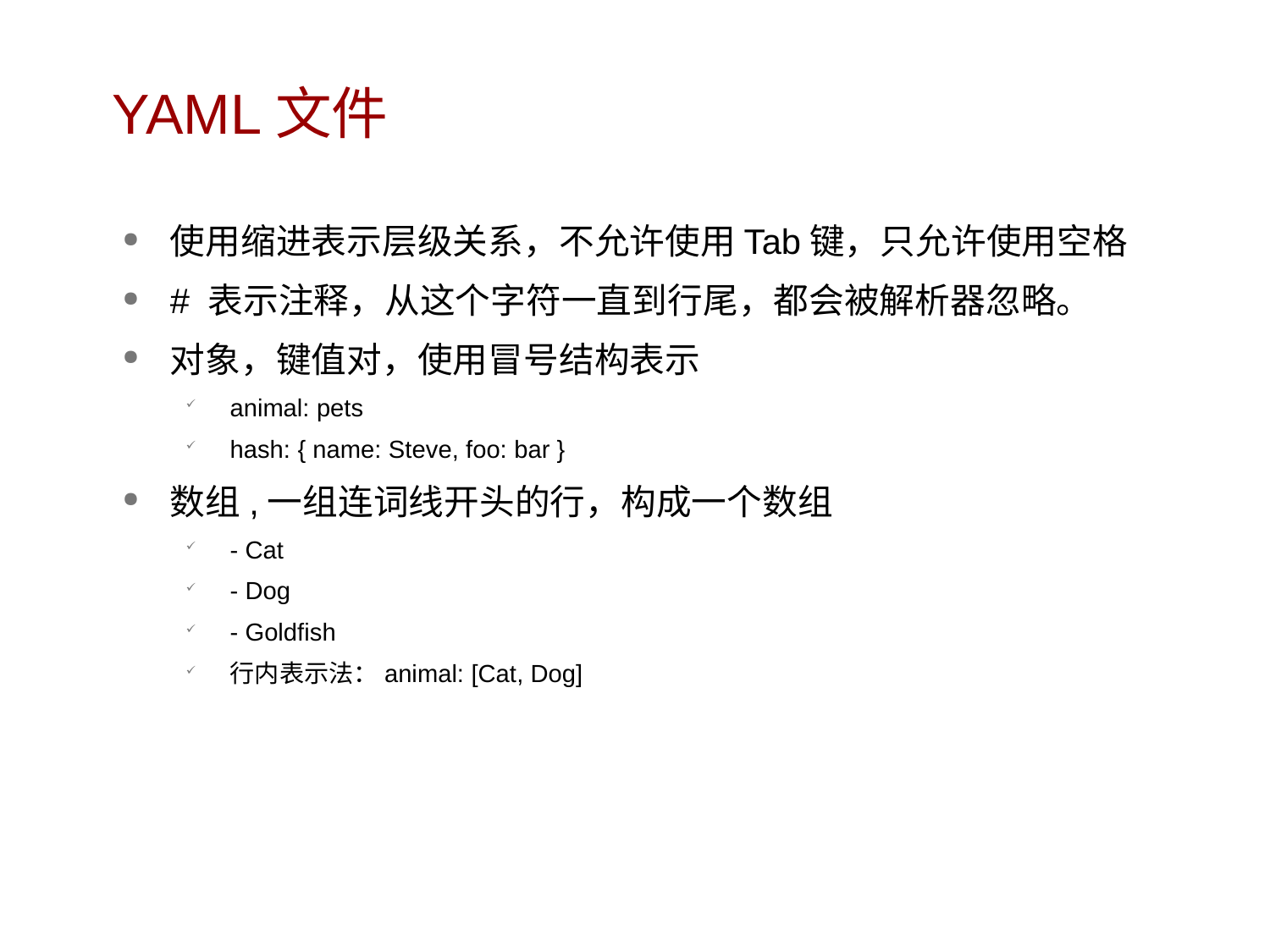

# YAML文件
使用缩进表示层级关系，不允许使用Tab键，只允许使用空格
# 表示注释，从这个字符一直到行尾，都会被解析器忽略。
对象，键值对，使用冒号结构表示
animal: pets
hash: { name: Steve, foo: bar }
数组,一组连词线开头的行，构成一个数组
- Cat
- Dog
- Goldfish
行内表示法：animal: [Cat, Dog]